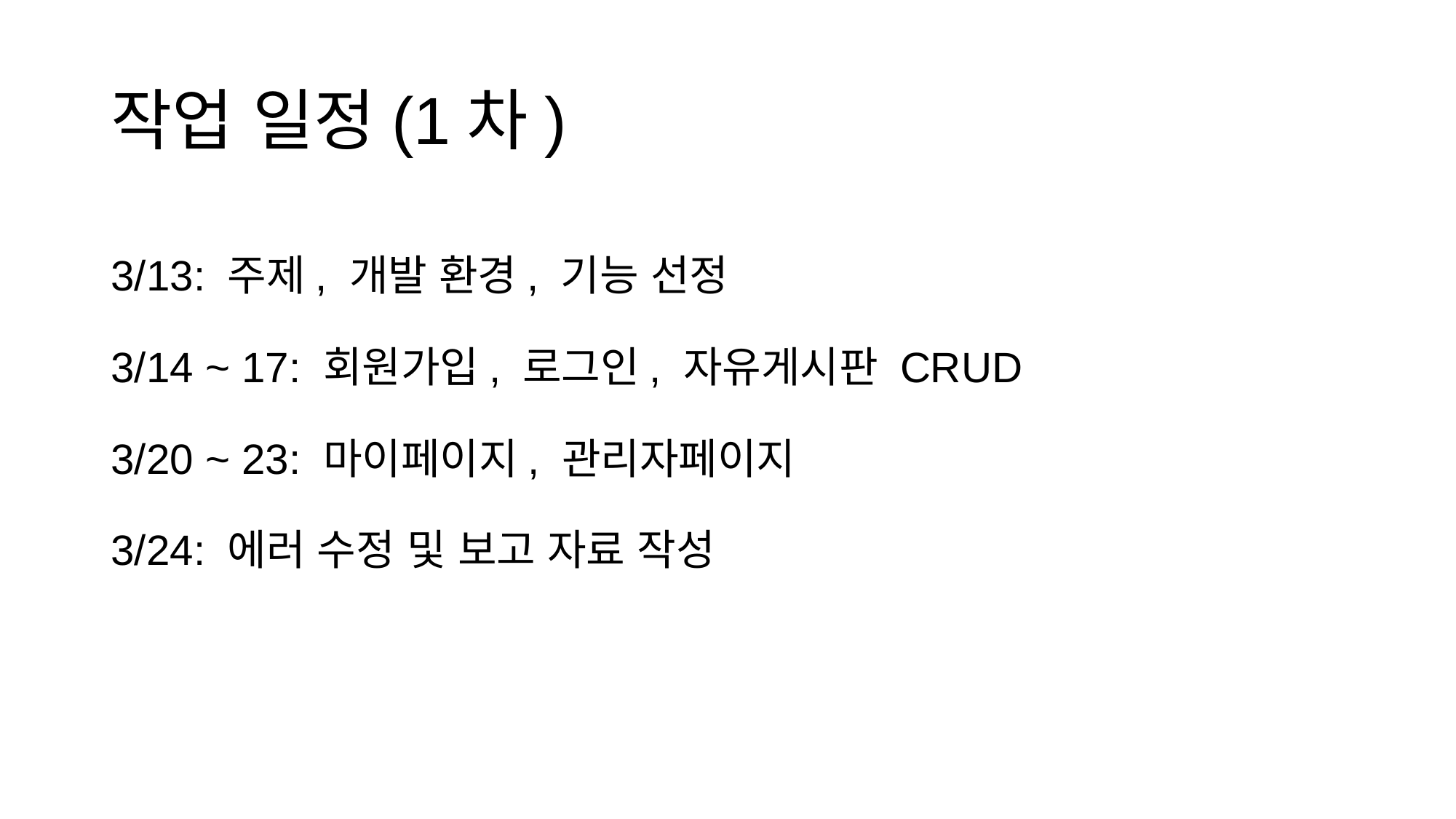

# 작업 일정(1차)
3/13: 주제, 개발 환경, 기능 선정
3/14 ~ 17: 회원가입, 로그인, 자유게시판 CRUD
3/20 ~ 23: 마이페이지, 관리자페이지
3/24: 에러 수정 및 보고 자료 작성